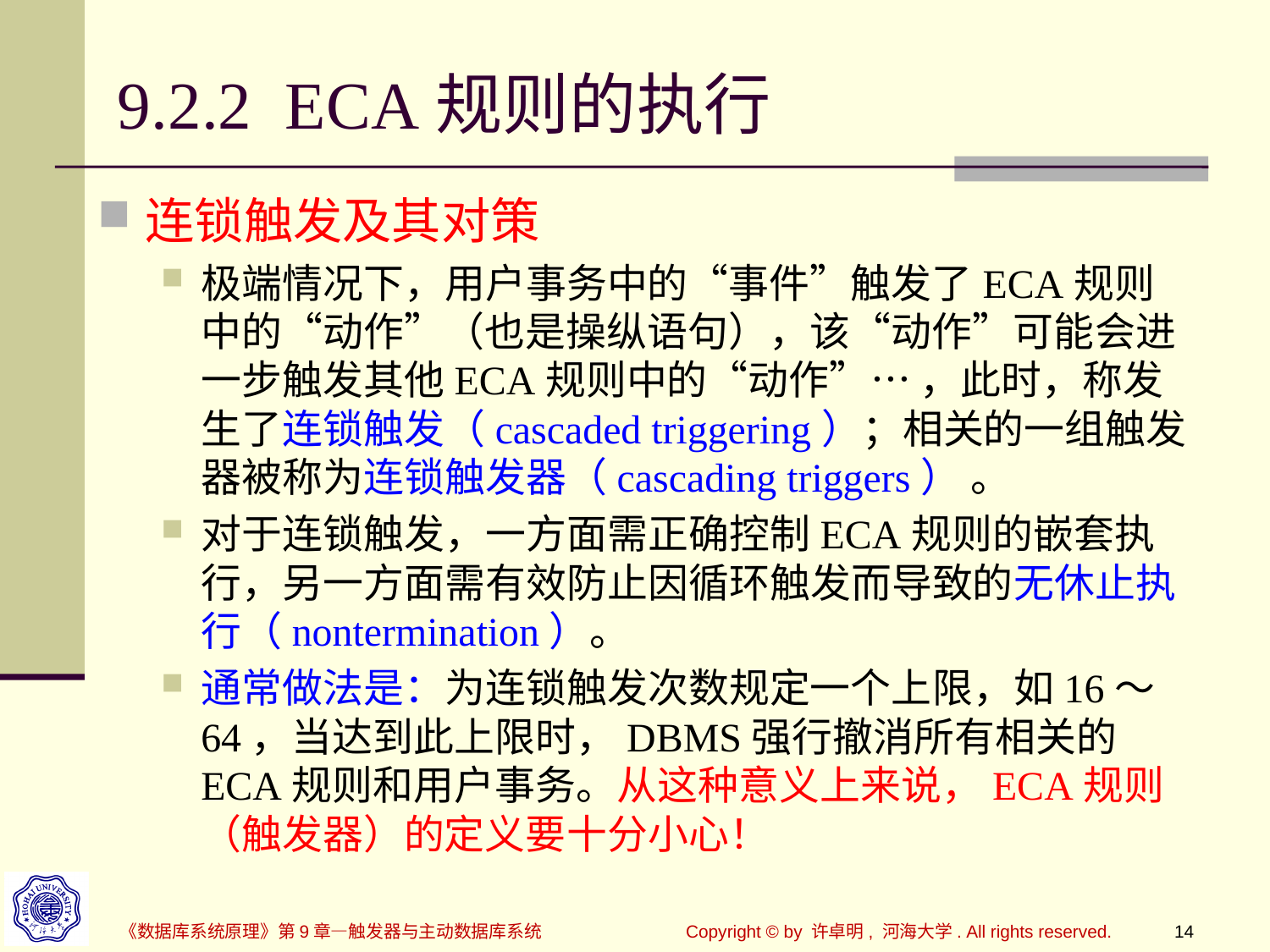

# 9.2.2  ECA规则的执行
连锁触发及其对策
极端情况下，用户事务中的“事件”触发了ECA规则中的“动作”（也是操纵语句），该“动作”可能会进一步触发其他ECA规则中的“动作”… ，此时，称发生了连锁触发（cascaded triggering）；相关的一组触发器被称为连锁触发器（cascading triggers） 。
对于连锁触发，一方面需正确控制ECA规则的嵌套执行，另一方面需有效防止因循环触发而导致的无休止执行（nontermination）。
通常做法是：为连锁触发次数规定一个上限，如16～64，当达到此上限时，DBMS强行撤消所有相关的ECA规则和用户事务。从这种意义上来说，ECA规则（触发器）的定义要十分小心！
《数据库系统原理》第9章—触发器与主动数据库系统
Copyright © by 许卓明, 河海大学. All rights reserved.
14